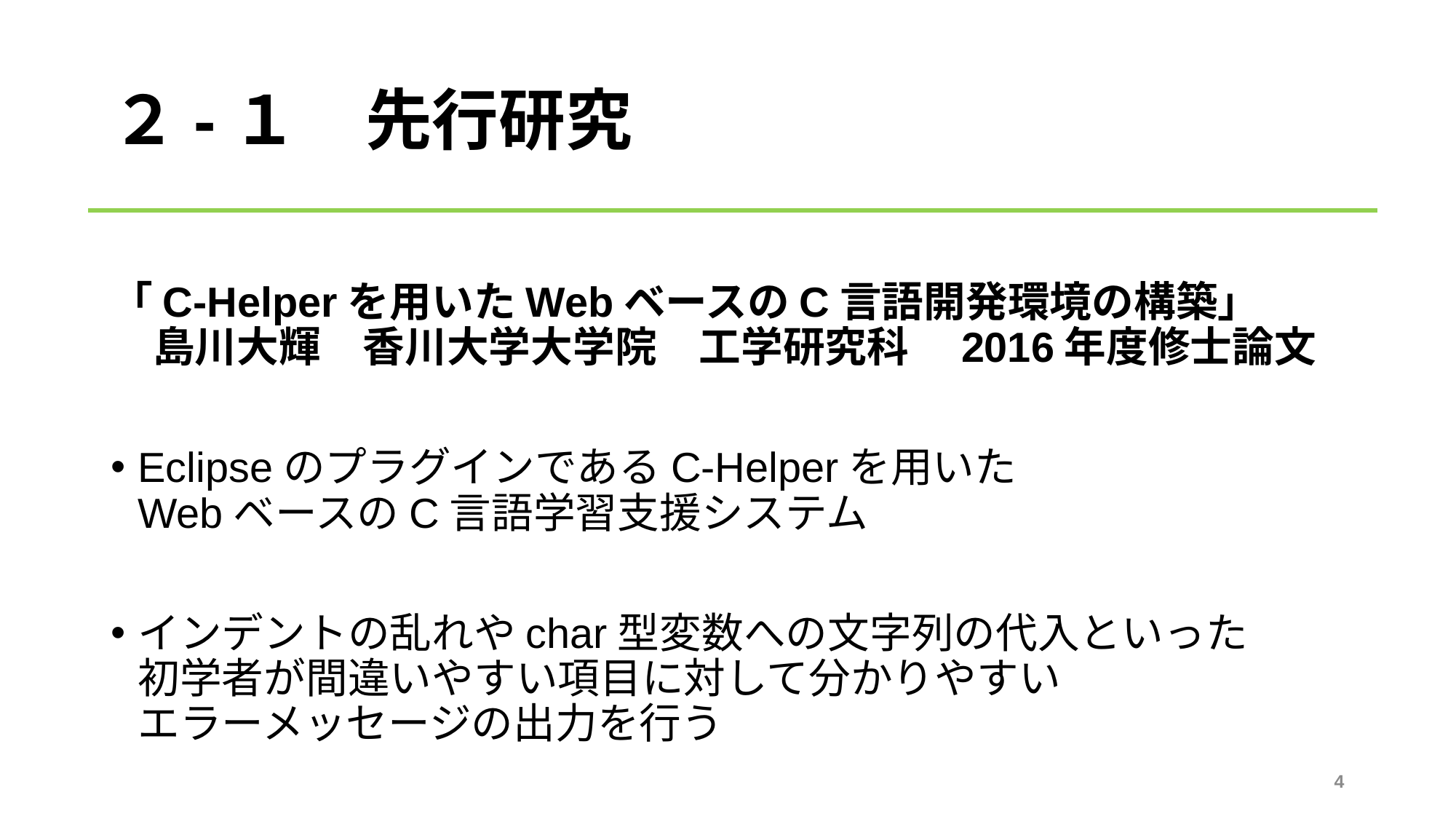

# ２-１　先行研究

「C-Helperを用いたWebベースのC言語開発環境の構築」　　　島川大輝　香川大学大学院　工学研究科　2016年度修士論文

EclipseのプラグインであるC-Helperを用いた　　　　　　WebベースのC言語学習支援システム

インデントの乱れやchar型変数への文字列の代入といった　　初学者が間違いやすい項目に対して分かりやすい　　　　　　エラーメッセージの出力を行う

4